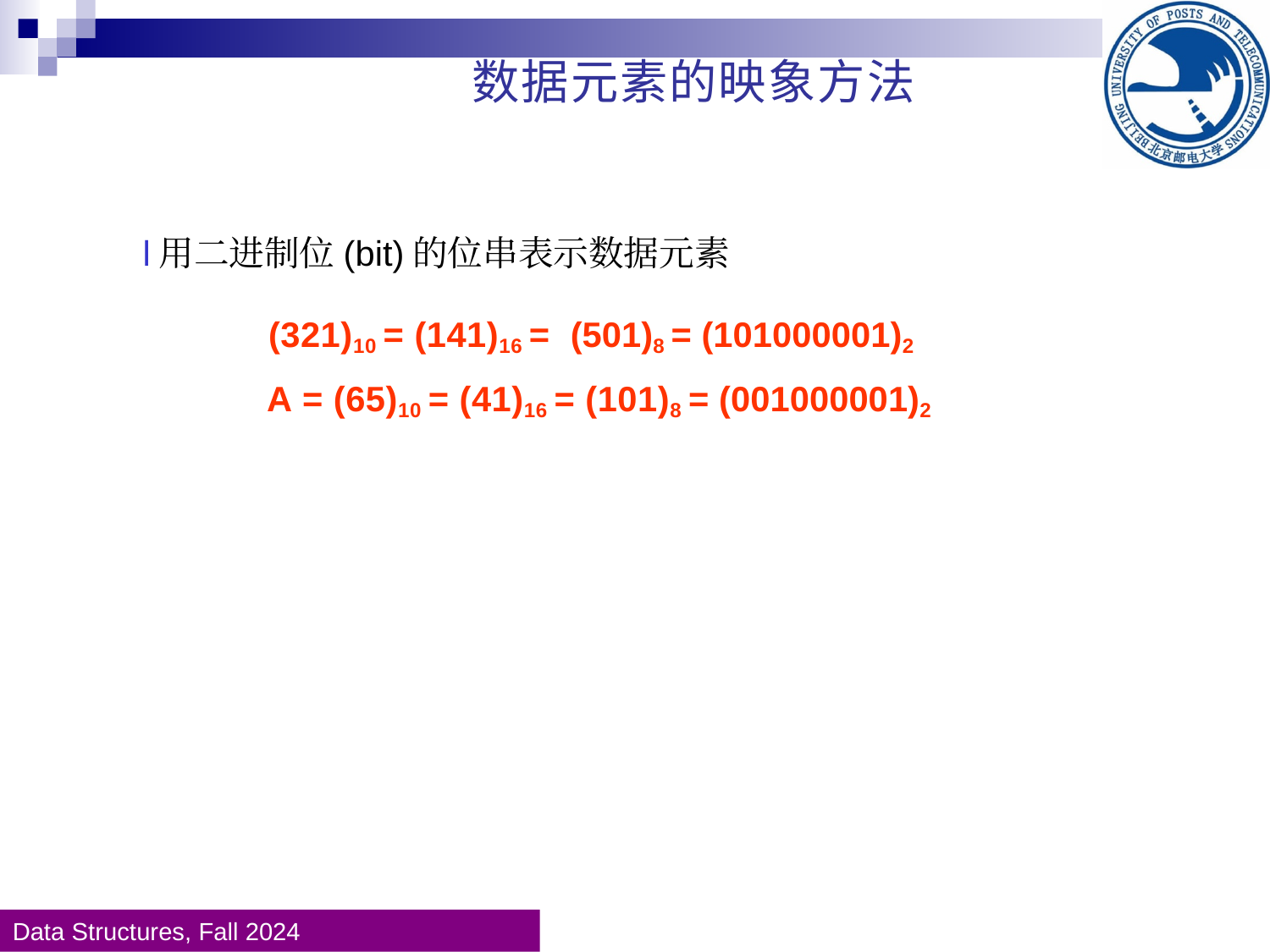

数据元素的映象方法

l用二进制位(bit)的位串表示数据元素

(321)10 = (141)16 =  (501)8 = (101000001)2   A = (65)10 = (41)16 = (101)8 = (001000001)2